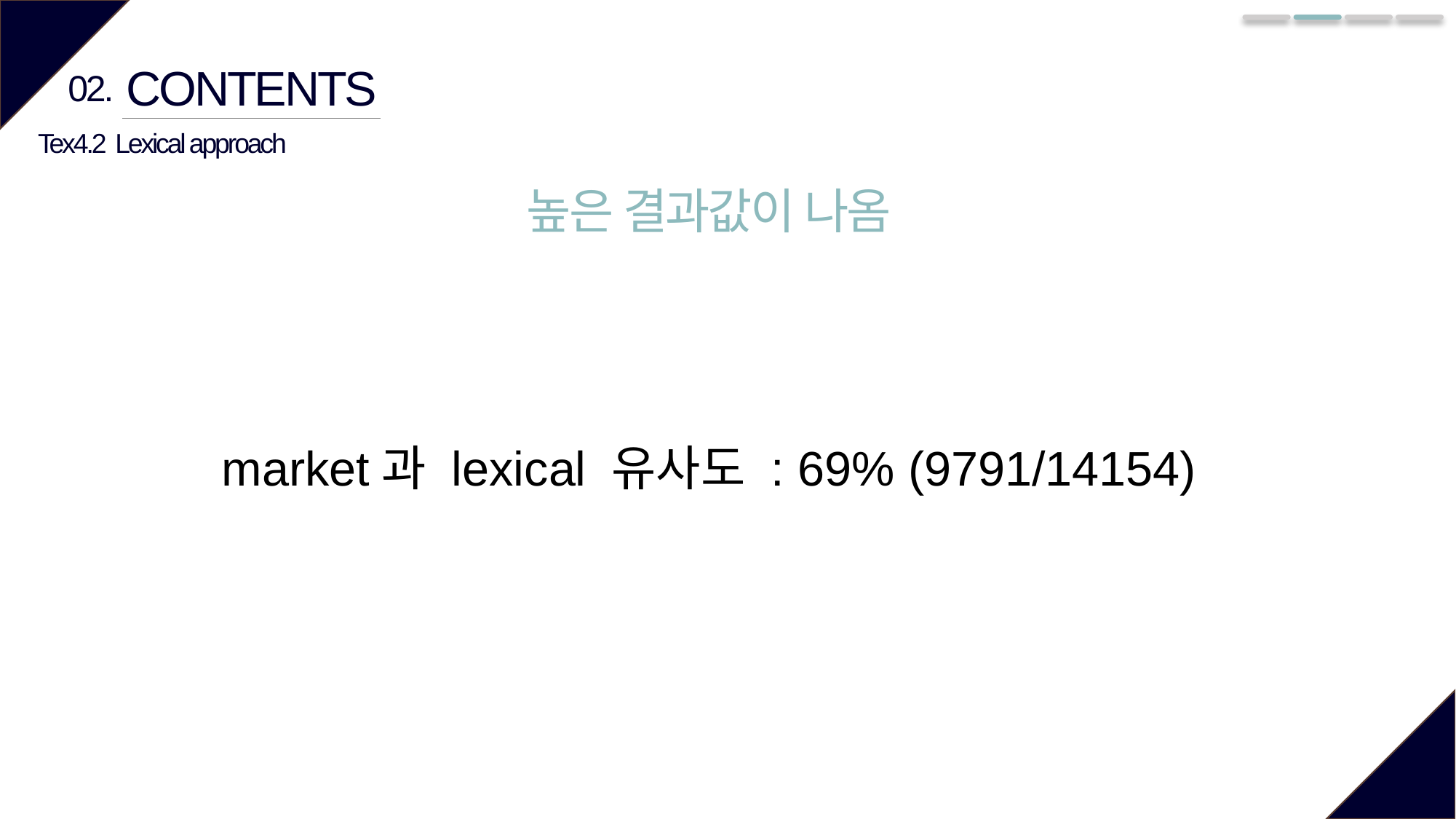

CONTENTS
02.
Tex4.2  Lexical approach
높은 결과값이 나옴
market과 lexical 유사도 : 69% (9791/14154)